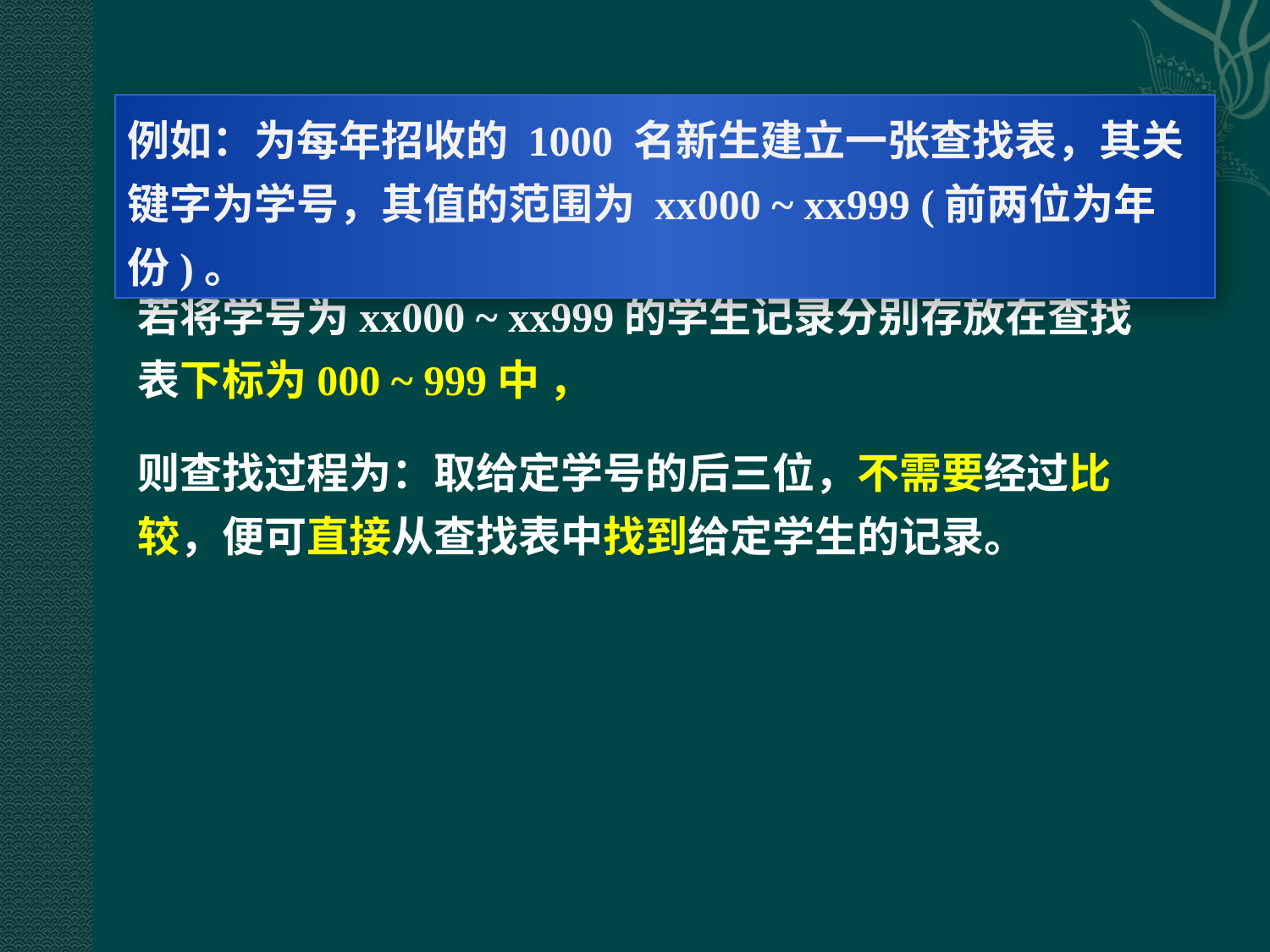

2
例如：为每年招收的 1000 名新生建立一张查找表，其关键字为学号，其值的范围为 xx000 ~ xx999 (前两位为年份)。
若将学号为xx000 ~ xx999的学生记录分别存放在查找表下标为000 ~ 999中 ，
则查找过程为：取给定学号的后三位，不需要经过比较，便可直接从查找表中找到给定学生的记录。